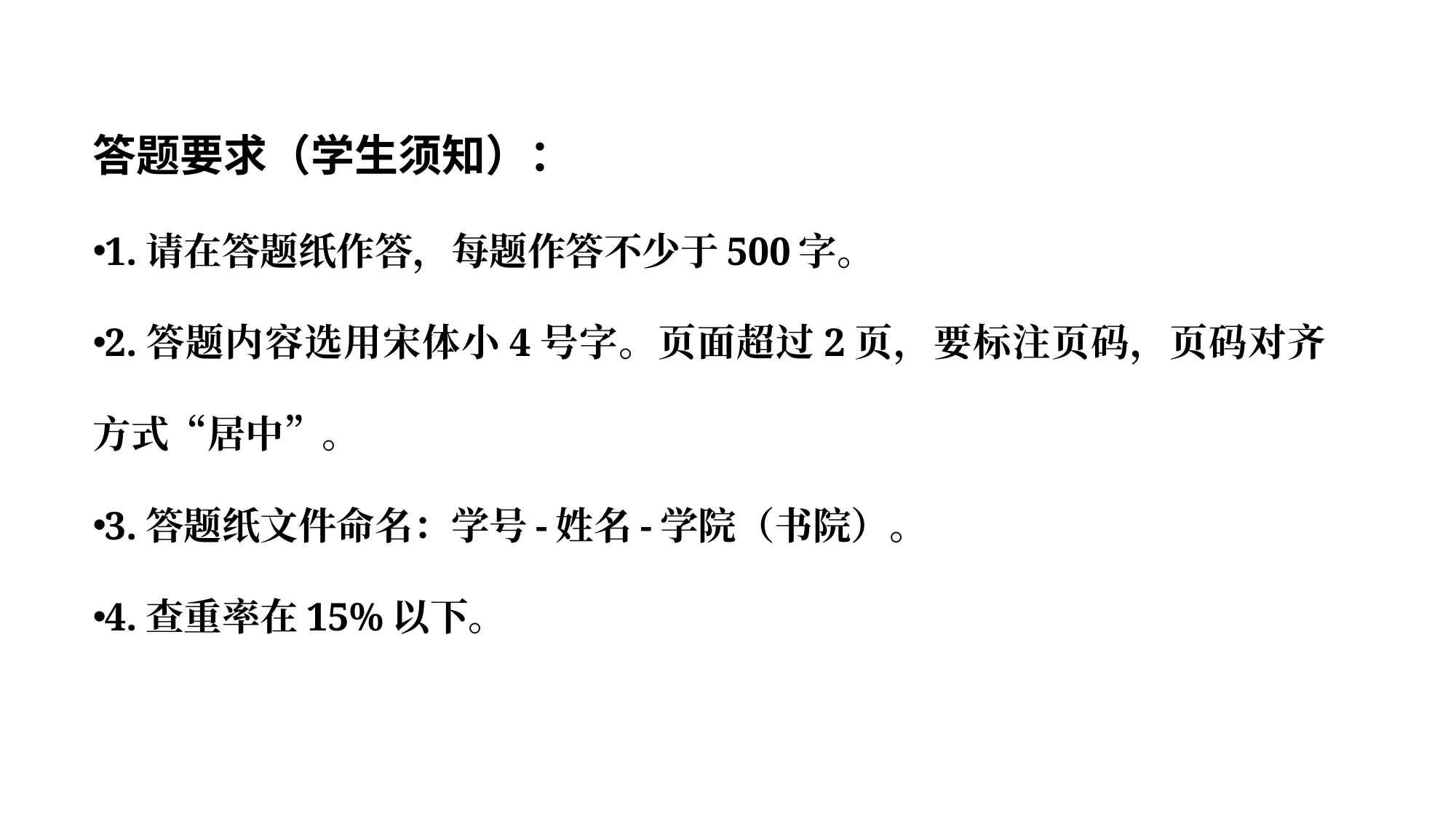

答题要求（学生须知）：
1.请在答题纸作答，每题作答不少于500字。
2.答题内容选用宋体小4号字。页面超过2页，要标注页码，页码对齐方式“居中”。
3.答题纸文件命名：学号-姓名-学院（书院）。
4.查重率在15%以下。